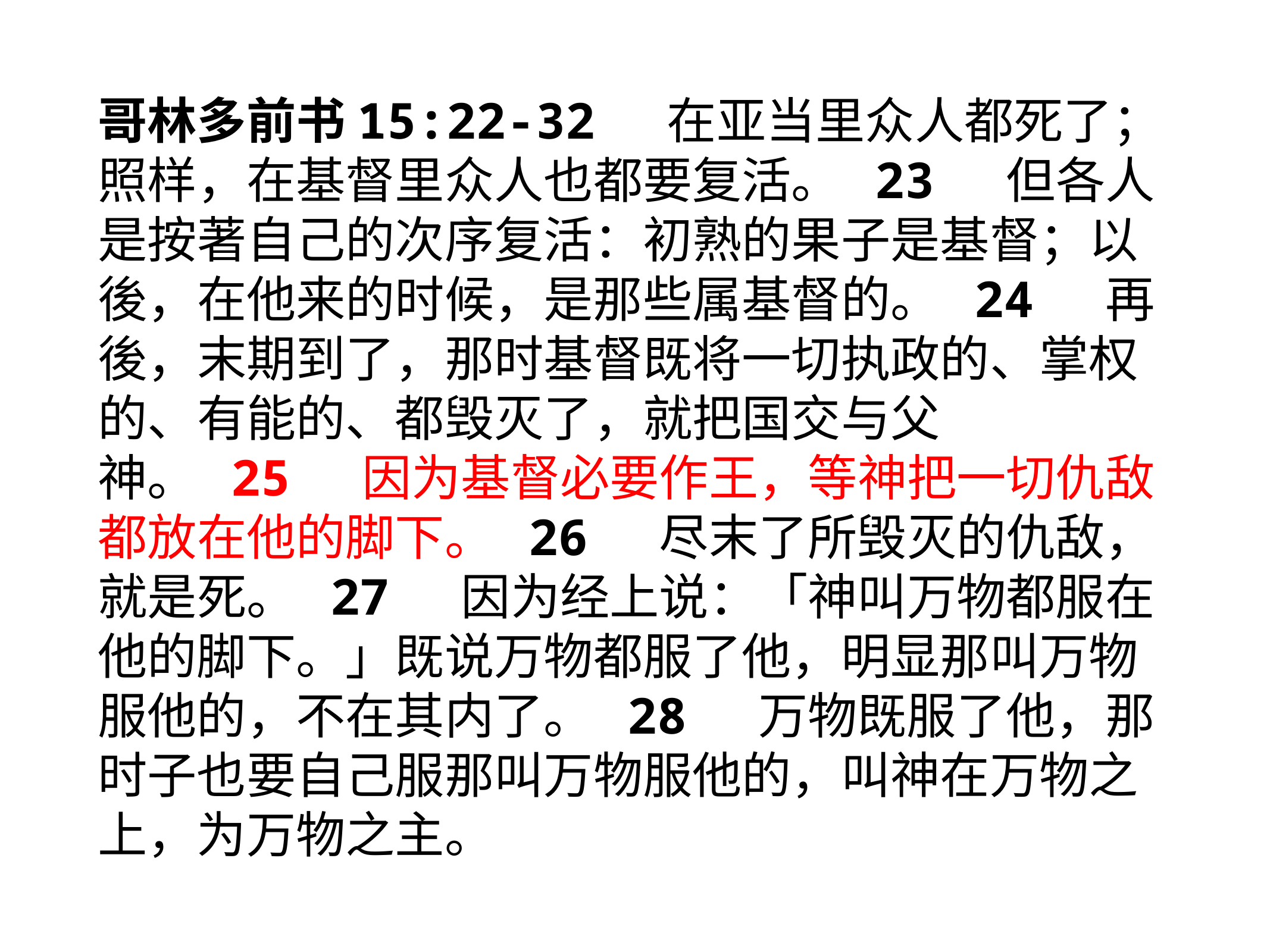

哥林多前书15:22-32  在亚当里众人都死了；照样，在基督里众人也都要复活。  23  但各人是按著自己的次序复活：初熟的果子是基督；以後，在他来的时候，是那些属基督的。  24  再後，末期到了，那时基督既将一切执政的、掌权的、有能的、都毁灭了，就把国交与父神。  25  因为基督必要作王，等神把一切仇敌都放在他的脚下。  26  尽末了所毁灭的仇敌，就是死。  27  因为经上说：「神叫万物都服在他的脚下。」既说万物都服了他，明显那叫万物服他的，不在其内了。  28  万物既服了他，那时子也要自己服那叫万物服他的，叫神在万物之上，为万物之主。